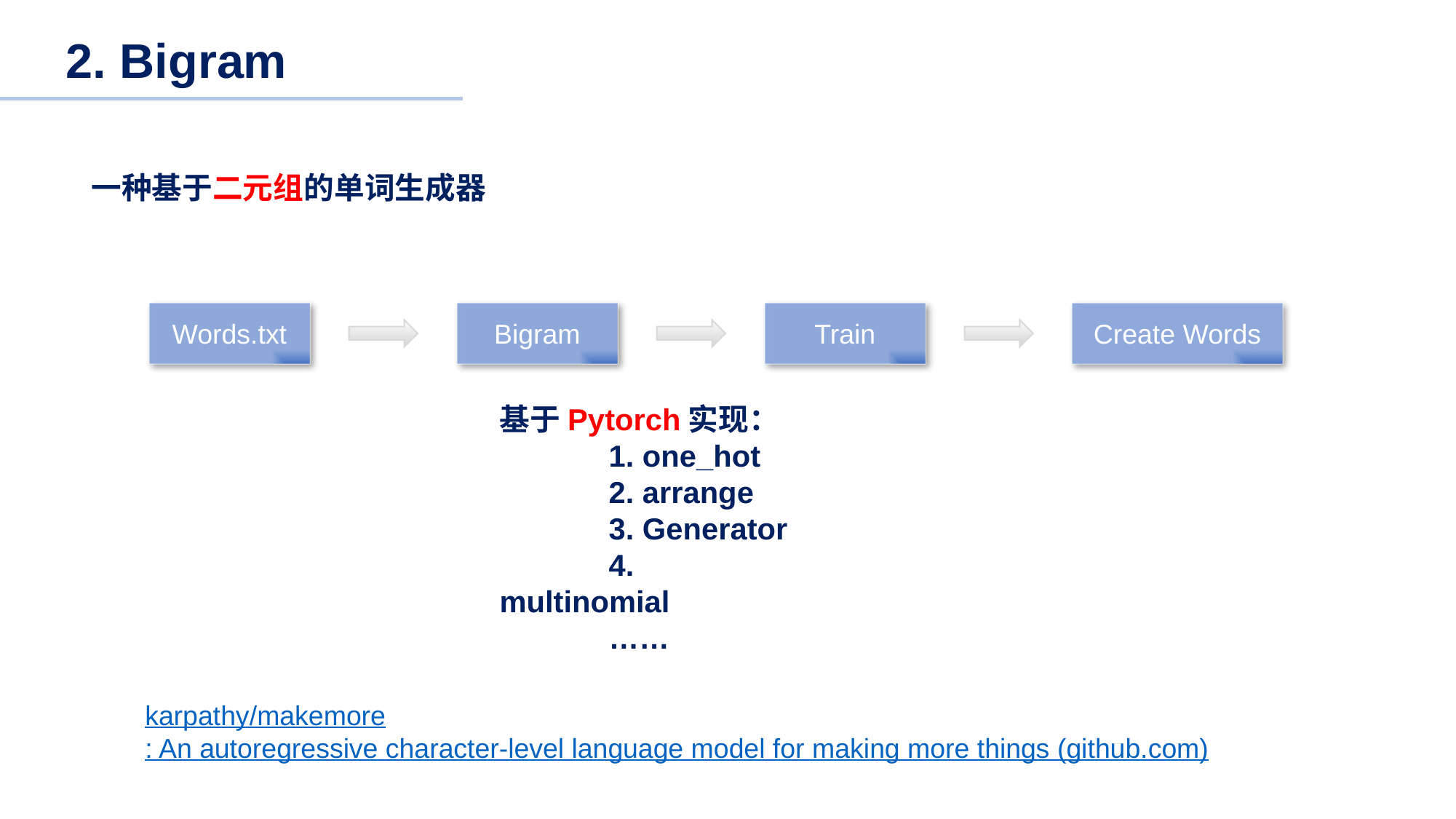

# 2. Bigram
1.1 大气污染研究意义
一种基于二元组的单词生成器
Words.txt
Bigram
Train
Create Words

基于Pytorch实现：
	1. one_hot
	2. arrange
	3. Generator
	4. multinomial
	……
karpathy/makemore: An autoregressive character-level language model for making more things (github.com)
2